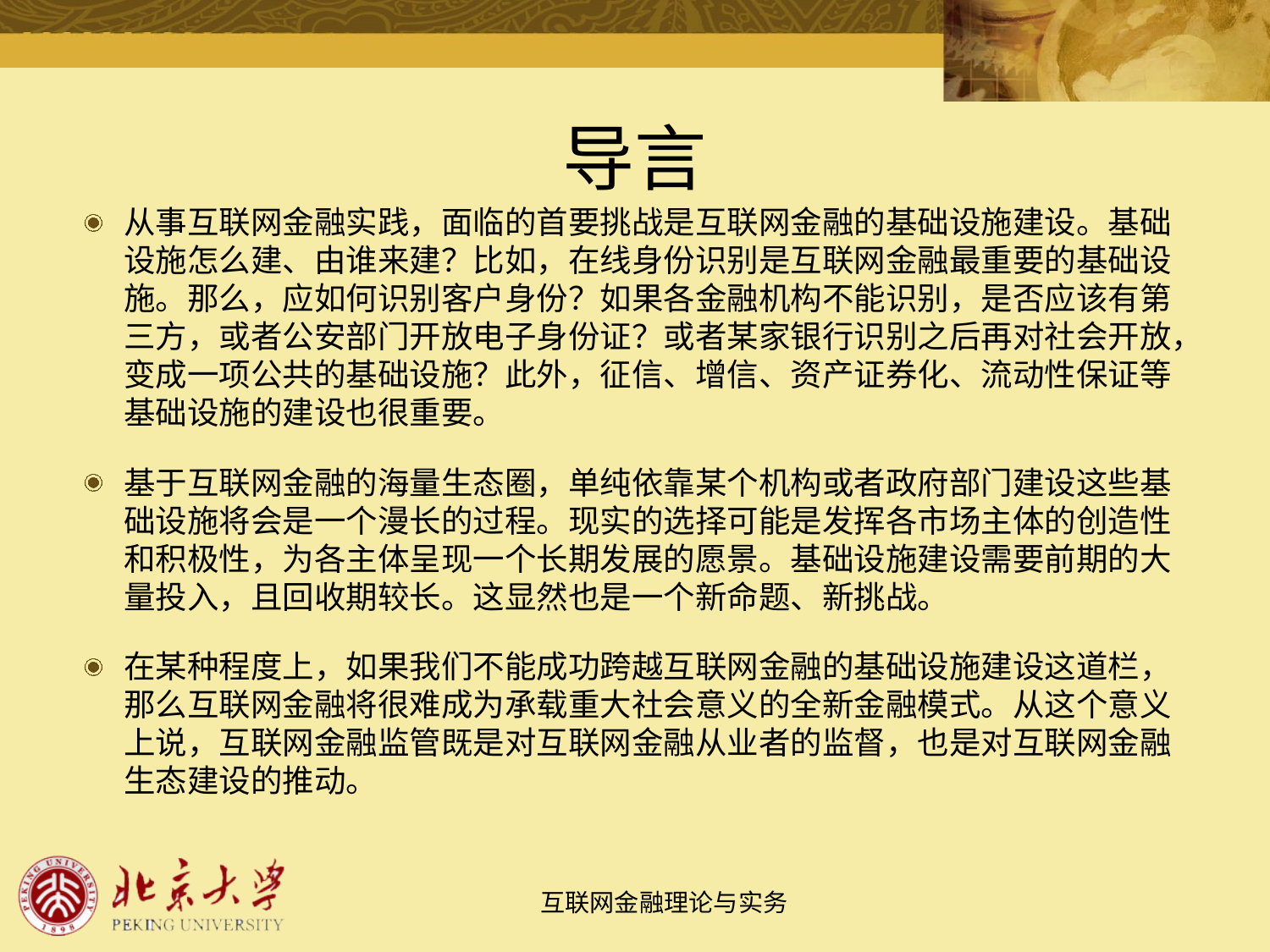

# 导言
从事互联网金融实践，面临的首要挑战是互联网金融的基础设施建设。基础设施怎么建、由谁来建？比如，在线身份识别是互联网金融最重要的基础设施。那么，应如何识别客户身份？如果各金融机构不能识别，是否应该有第三方，或者公安部门开放电子身份证？或者某家银行识别之后再对社会开放，变成一项公共的基础设施？此外，征信、增信、资产证券化、流动性保证等基础设施的建设也很重要。
基于互联网金融的海量生态圈，单纯依靠某个机构或者政府部门建设这些基础设施将会是一个漫长的过程。现实的选择可能是发挥各市场主体的创造性和积极性，为各主体呈现一个长期发展的愿景。基础设施建设需要前期的大量投入，且回收期较长。这显然也是一个新命题、新挑战。
在某种程度上，如果我们不能成功跨越互联网金融的基础设施建设这道栏，那么互联网金融将很难成为承载重大社会意义的全新金融模式。从这个意义上说，互联网金融监管既是对互联网金融从业者的监督，也是对互联网金融生态建设的推动。